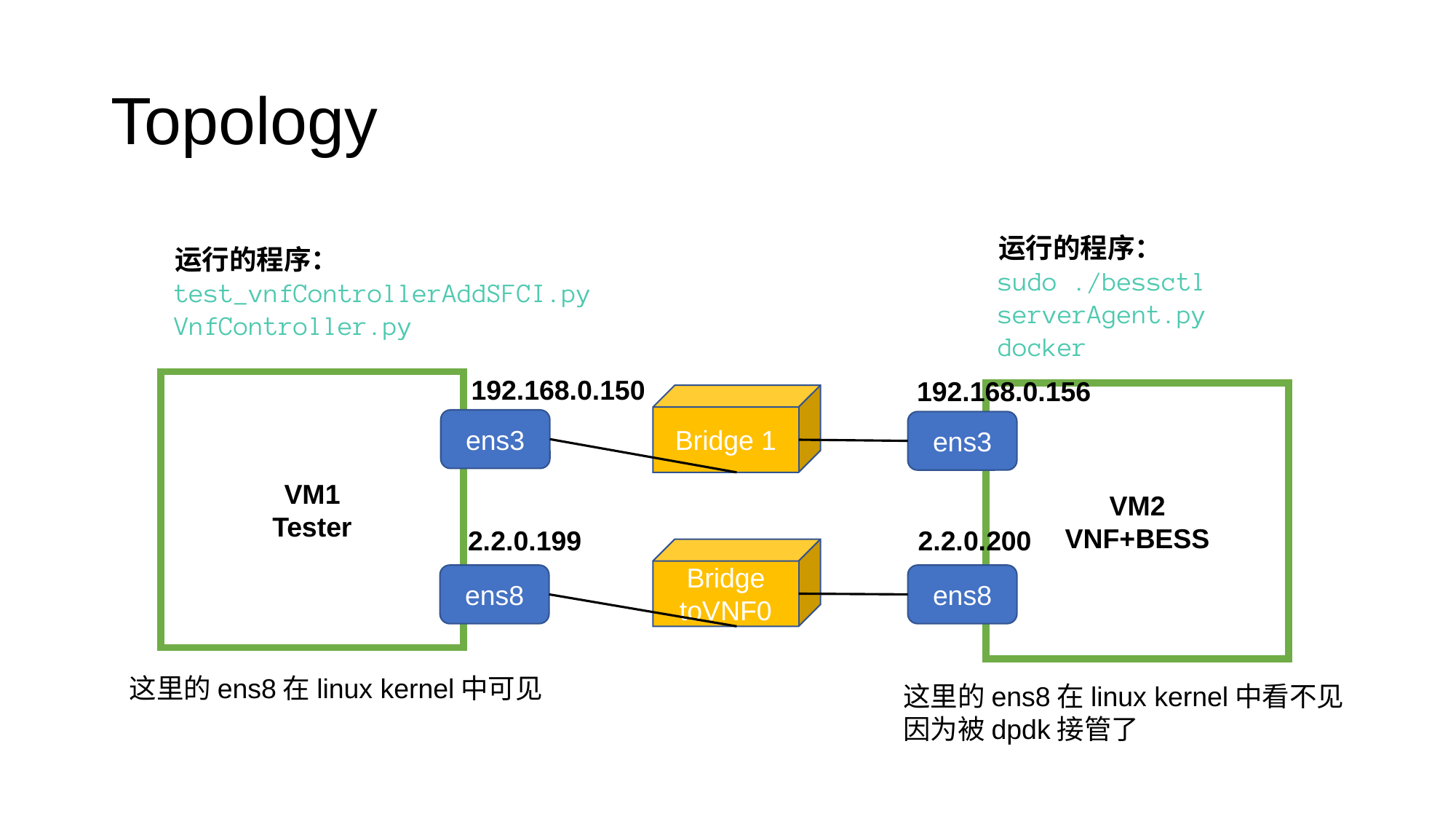

# Topology
运行的程序：
sudo ./bessctl
serverAgent.py
docker
运行的程序：
test_vnfControllerAddSFCI.py
VnfController.py
192.168.0.150
192.168.0.156
VM1
Tester
VM2
VNF+BESS
Bridge 1
ens3
ens3
2.2.0.199
2.2.0.200
Bridge toVNF0
ens8
ens8
这里的ens8在linux kernel中可见
这里的ens8在linux kernel中看不见
因为被dpdk接管了